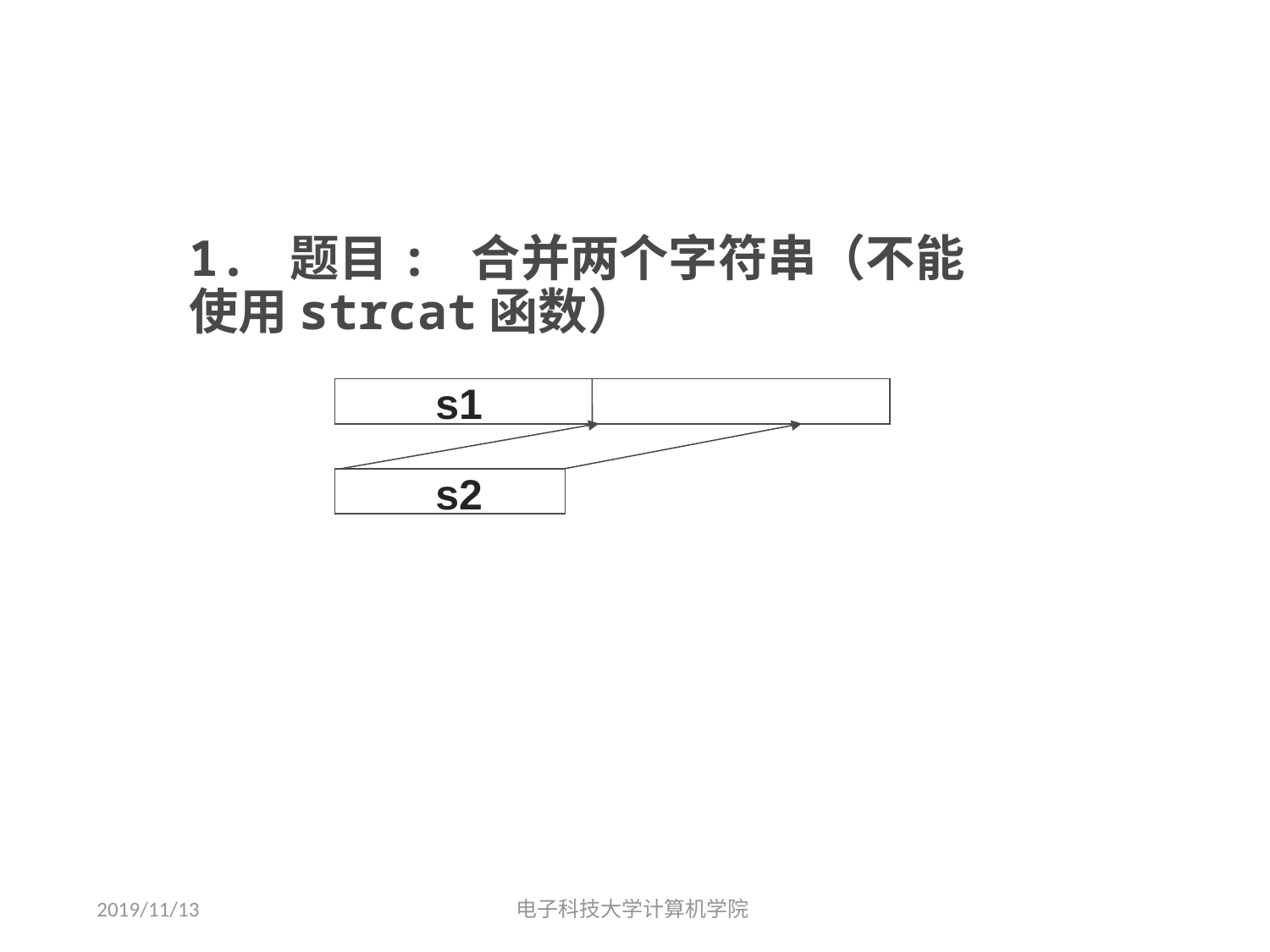

1. 题目: 合并两个字符串（不能使用strcat函数）

s1

s2

2019/11/13
电子科技大学计算机学院